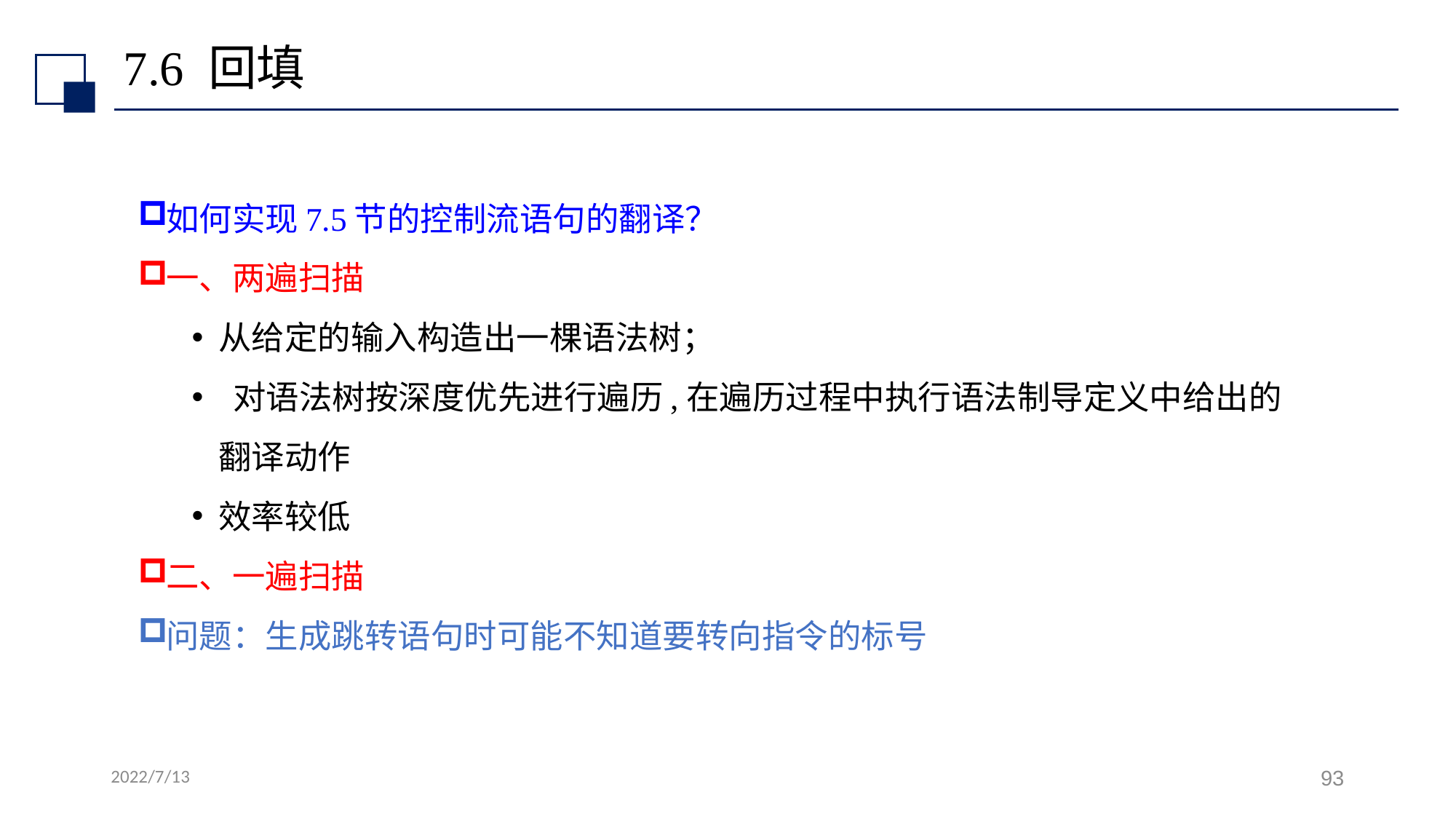

# 7.6 回填
如何实现7.5节的控制流语句的翻译？
一、两遍扫描
从给定的输入构造出一棵语法树；
 对语法树按深度优先进行遍历,在遍历过程中执行语法制导定义中给出的翻译动作
效率较低
二、一遍扫描
问题：生成跳转语句时可能不知道要转向指令的标号
2022/7/13
93